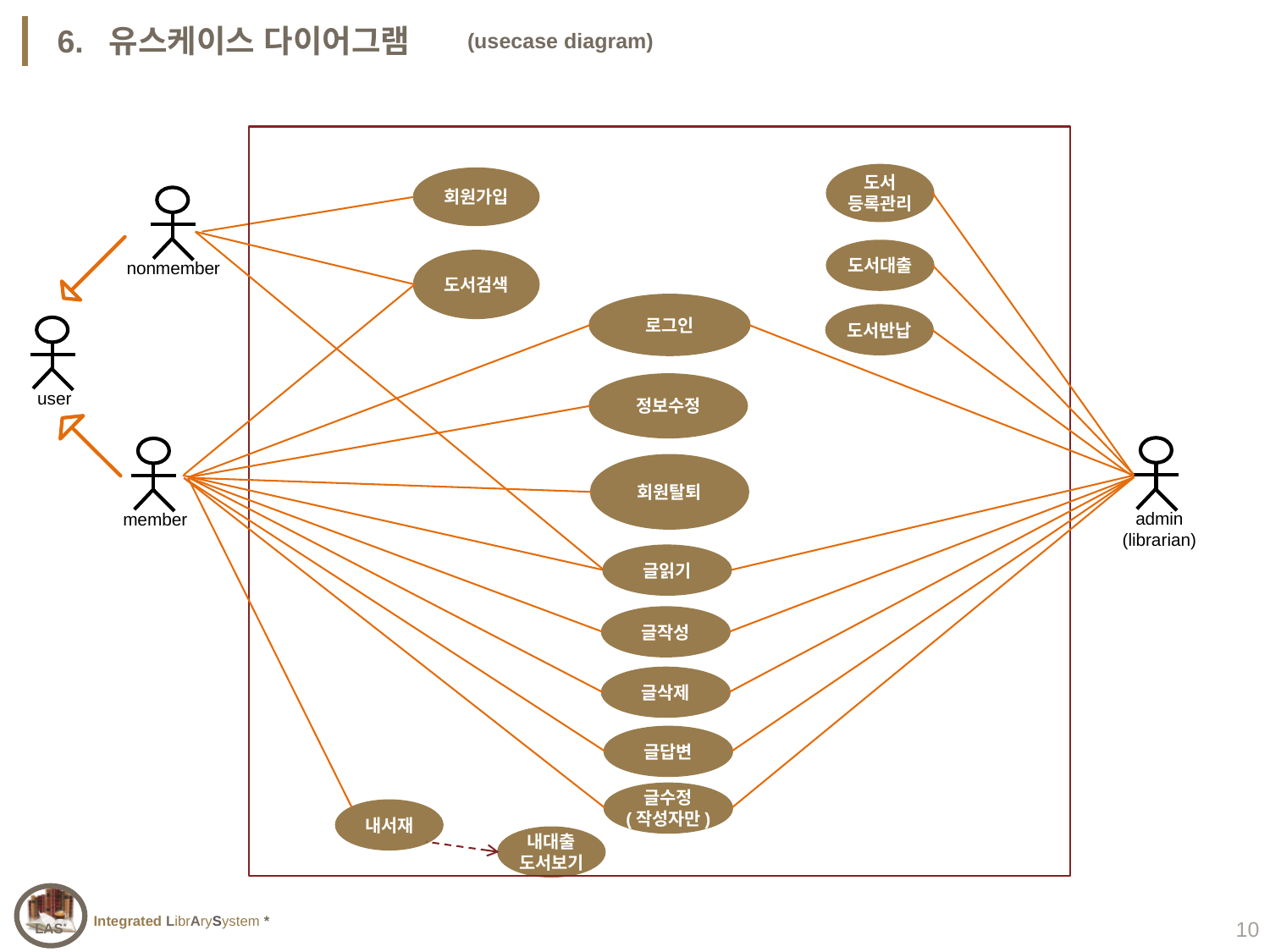

6.  유스케이스 다이어그램
(usecase diagram)

도서
등록관리
회원가입

nonmember

도서대출
도서검색
로그인
도서반납

user
정보수정

admin
(librarian)

member
회원탈퇴
글읽기
글작성
글삭제
글답변
글수정
(작성자만)
내서재
내대출
도서보기
10